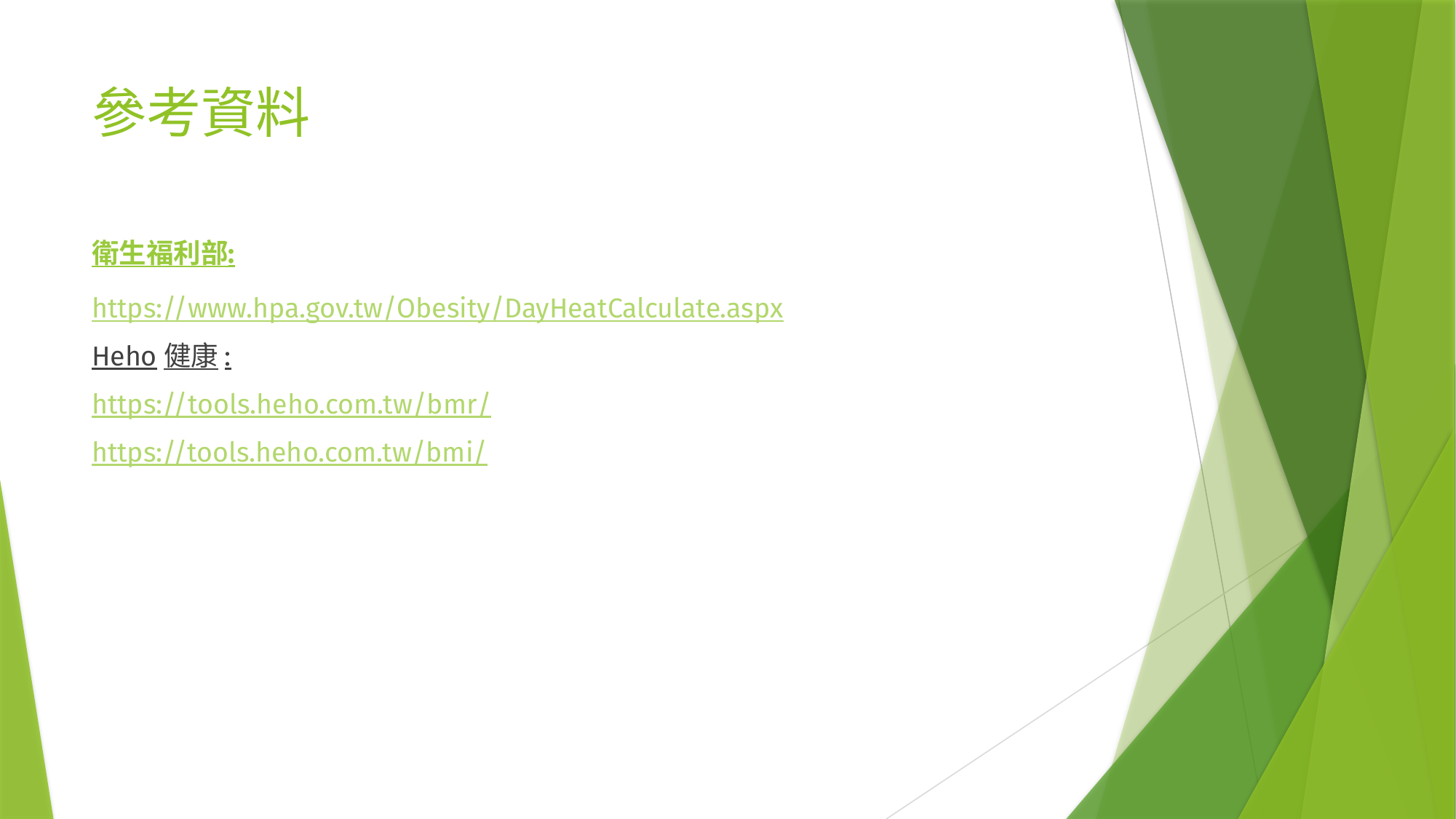

# 參考資料
衛生福利部:
https://www.hpa.gov.tw/Obesity/DayHeatCalculate.aspx
Heho健康:
https://tools.heho.com.tw/bmr/
https://tools.heho.com.tw/bmi/